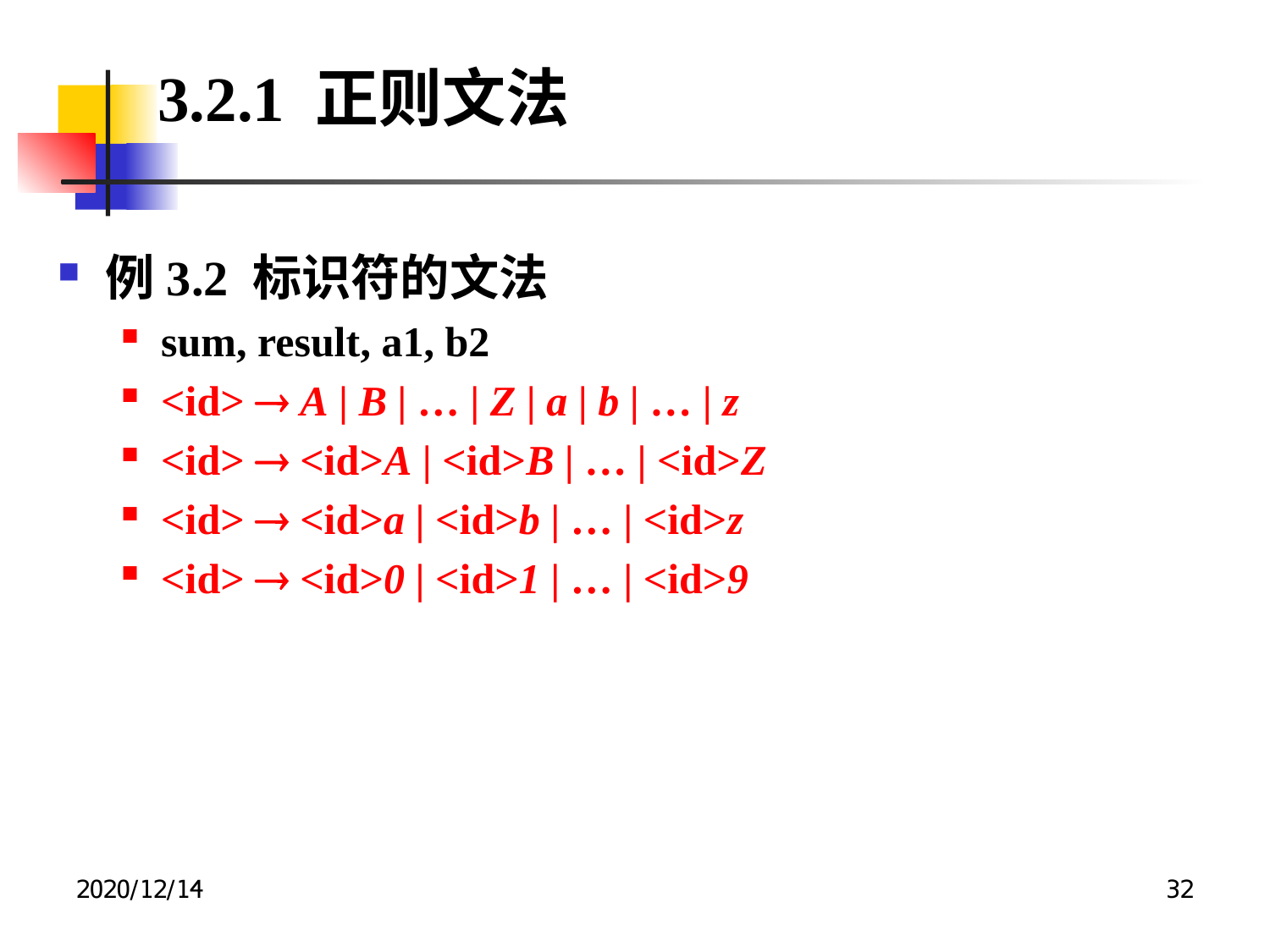

3.2.1 正则文法
例3.2 标识符的文法
sum, result, a1, b2
<id> → A | B | … | Z | a | b | … | z
<id> → <id>A | <id>B | … | <id>Z
<id> → <id>a | <id>b | … | <id>z
<id> → <id>0 | <id>1 | … | <id>9
2020/12/14
32